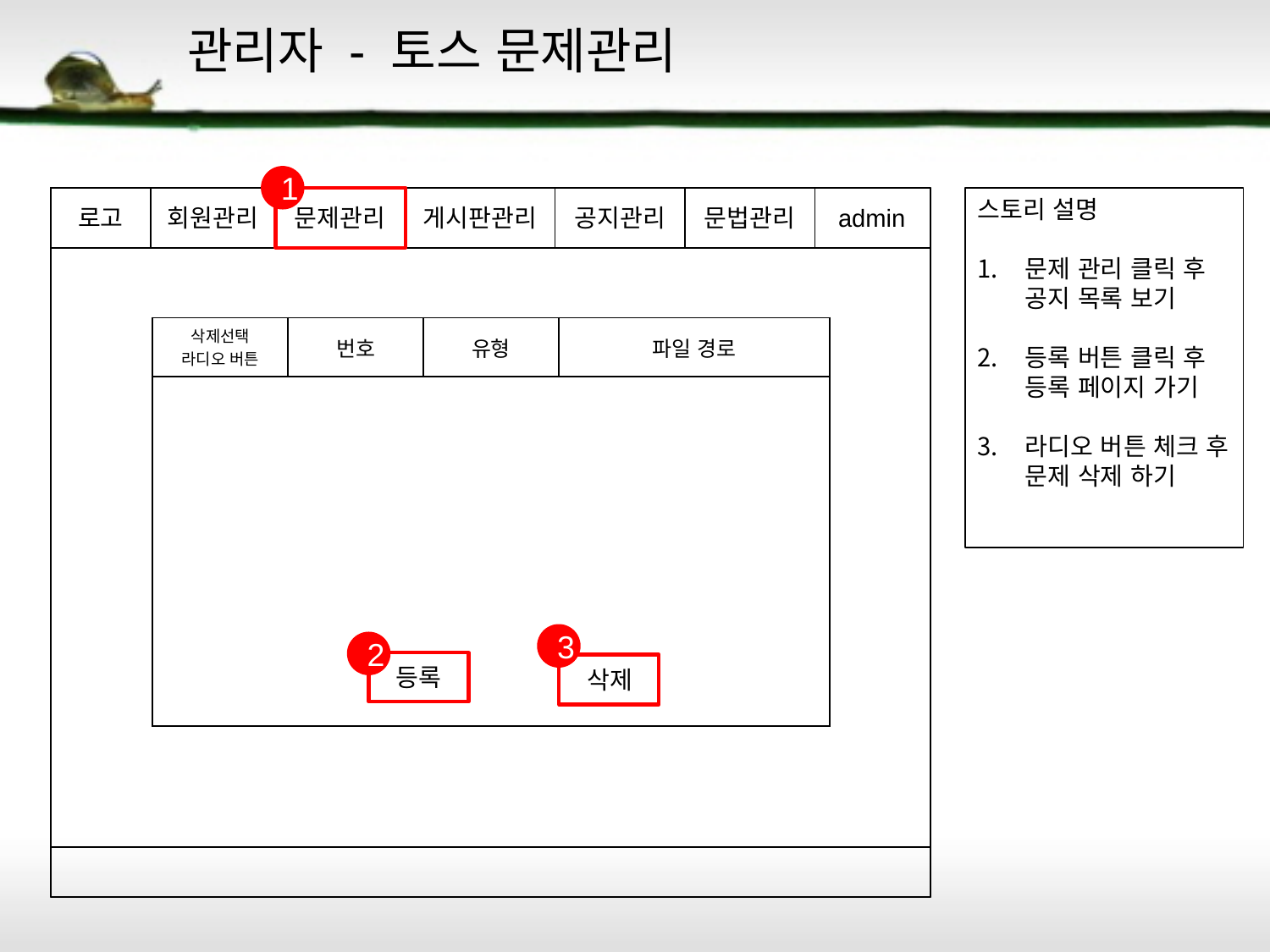

관리자 - 토스 문제관리
1

로고
회원관리
문제관리
게시판관리
공지관리
admin

문법관리
등록
삭제

3
2

스토리 설명

문제 관리 클릭 후 공지 목록 보기

등록 버튼 클릭 후 등록 페이지 가기

라디오 버튼 체크 후 문제 삭제 하기
| 삭제선택 라디오 버튼 | 번호 | 유형 | 파일 경로 |  |
| --- | --- | --- | --- | --- |
|  |  |  |  |  |
|  |  |  |  |  |
|  |  |  |  |  |
|  |  |  |  |  |
|  |  |  |  |  |
|  |  |  |  |  |